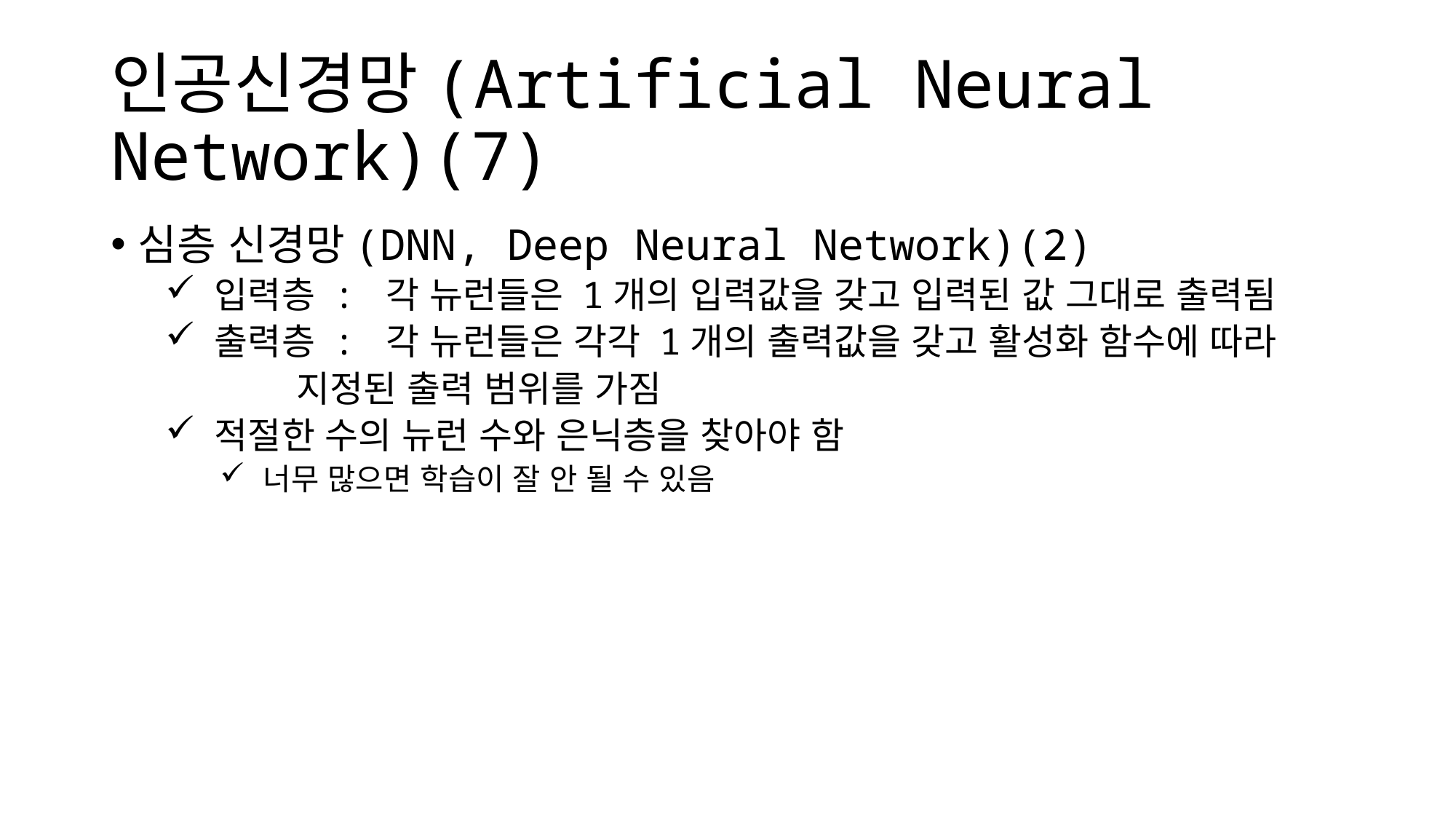

# 인공신경망(Artificial Neural Network)(7)
심층 신경망(DNN, Deep Neural Network)(2)
 입력층 : 각 뉴런들은 1개의 입력값을 갖고 입력된 값 그대로 출력됨
 출력층 : 각 뉴런들은 각각 1개의 출력값을 갖고 활성화 함수에 따라
            지정된 출력 범위를 가짐
 적절한 수의 뉴런 수와 은닉층을 찾아야 함
 너무 많으면 학습이 잘 안 될 수 있음